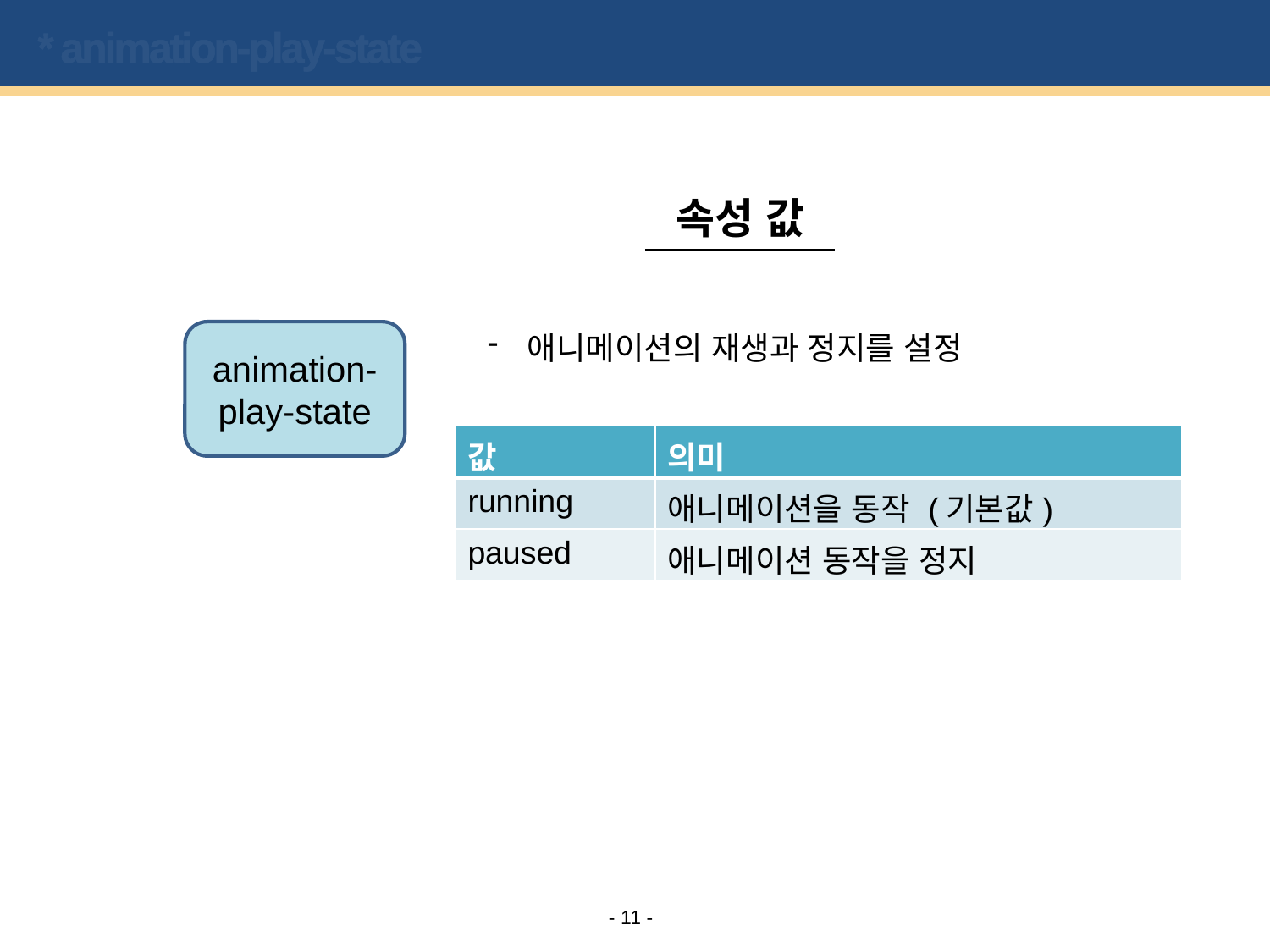

# * animation-play-state
속성 값
animation-play-state
애니메이션의 재생과 정지를 설정
| 값 | 의미 |
| --- | --- |
| running | 애니메이션을 동작 (기본값) |
| paused | 애니메이션 동작을 정지 |